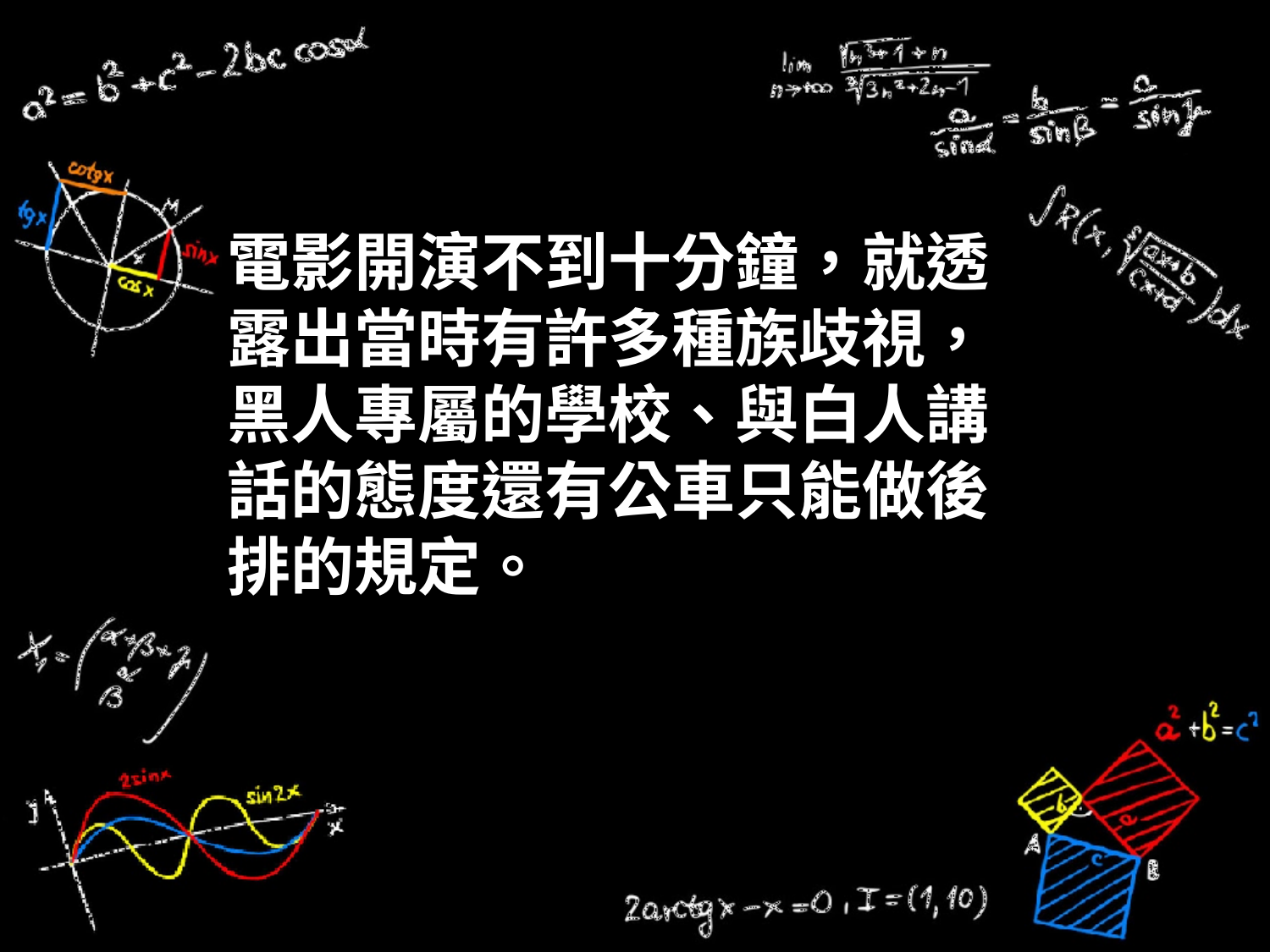

#
電影開演不到十分鐘，就透露出當時有許多種族歧視，黑人專屬的學校、與白人講話的態度還有公車只能做後排的規定。